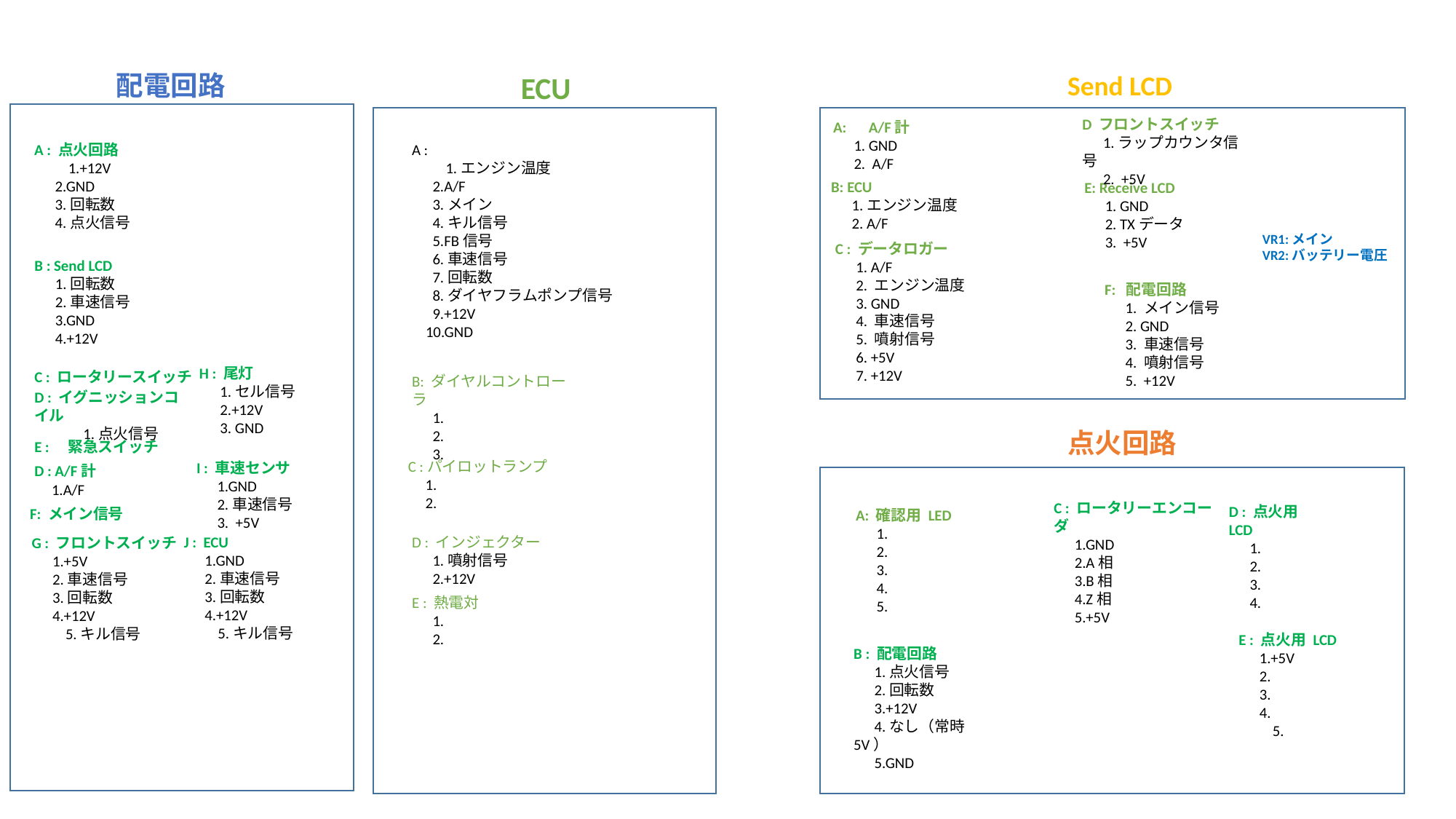

配電回路
ECU
Send LCD

D フロントスイッチ
      1.ラップカウンタ信号
      2.  +5V
A:　A/F計
      1. GND
      2.  A/F
A : 点火回路
　　1.+12V
      2.GND
      3.回転数
      4.点火信号
A :
　　1.エンジン温度
      2.A/F
      3.メイン
      4.キル信号
      5.FB信号
      6.車速信号
      7.回転数
      8.ダイヤフラムポンプ信号
      9.+12V
    10.GND
B: ECU
      1.エンジン温度
      2. A/F
E: Receive LCD
      1. GND
      2. TXデータ
      3.  +5V
VR1:メイン
VR2:バッテリー電圧
C : データロガー
      1. A/F
      2. エンジン温度
      3. GND
      4. 車速信号
      5. 噴射信号
      6. +5V
      7. +12V
B : Send LCD
      1.回転数
      2.車速信号
      3.GND
      4.+12V
F:  配電回路
      1. メイン信号
      2. GND
      3. 車速信号
      4. 噴射信号
      5.  +12V

H : 尾灯
      1.セル信号
      2.+12V
      3. GND
C : ロータリースイッチ
B: ダイヤルコントローラ
      1.
      2.
      3.
D : イグニッションコイル
　　　1.点火信号
点火回路
E :　緊急スイッチ
  C :パイロットランプ
       1.
       2.
I : 車速センサ
      1.GND
      2.車速信号
      3.  +5V
D : A/F計
     1.A/F
C : ロータリーエンコーダ
      1.GND
      2.A相
      3.B相
      4.Z相
      5.+5V
D : 点火用 LCD
      1.
      2.
      3.
      4.
 F: メイン信号
A: 確認用 LED
      1.
      2.
      3.
      4.
      5.
J :  ECU
      1.GND
      2.車速信号
      3.回転数
      4.+12V
　　5.キル信号
D : インジェクター
      1.噴射信号
      2.+12V
G : フロントスイッチ
      1.+5V
      2.車速信号
      3.回転数
      4.+12V
　　5.キル信号
E : 熱電対
      1.
      2.
E : 点火用 LCD
      1.+5V
      2.
      3.
      4.
　　5.
B : 配電回路
      1.点火信号
      2.回転数
      3.+12V
      4.なし（常時5V）
      5.GND